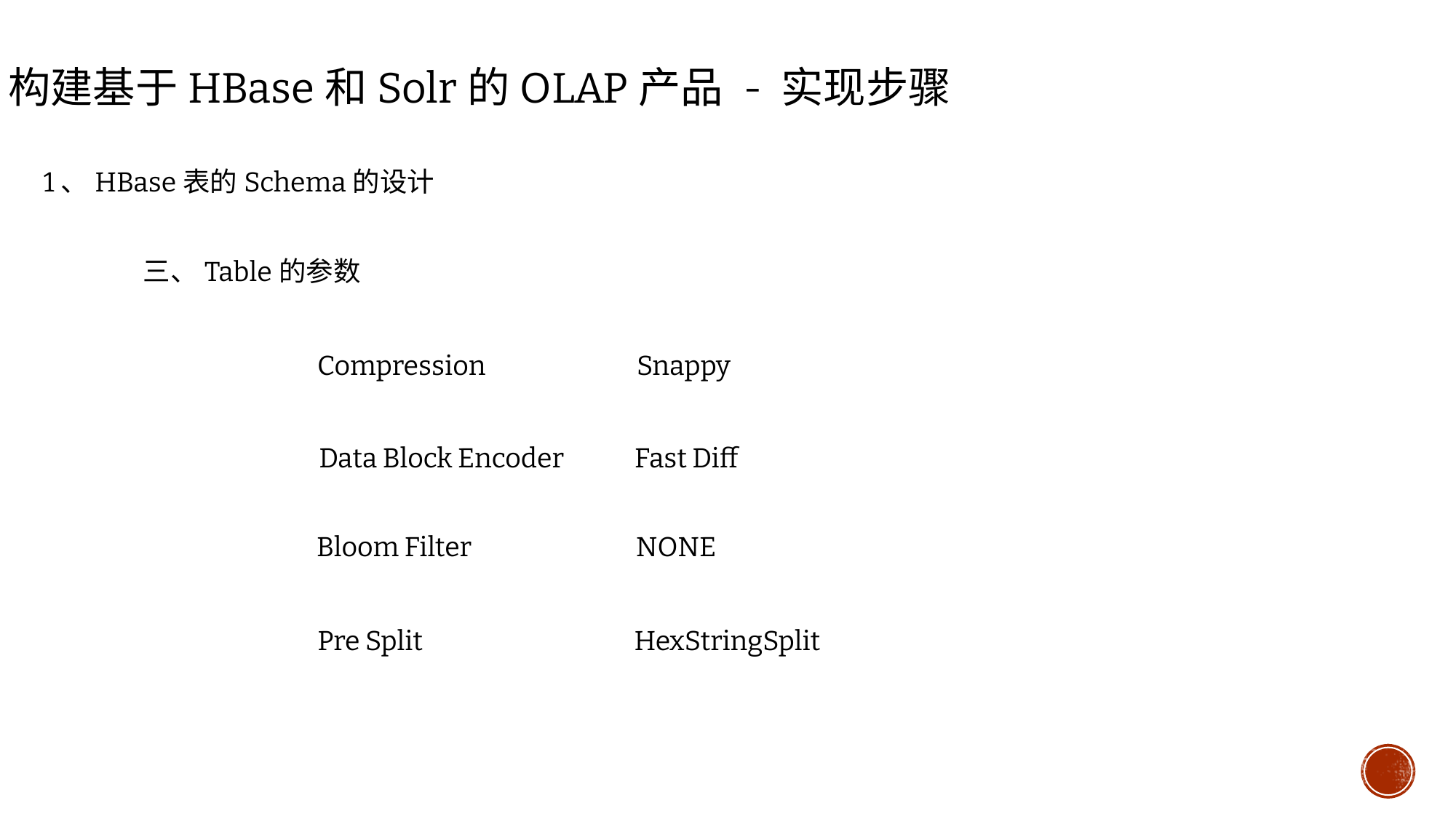

构建基于HBase和Solr的OLAP产品 - 实现步骤
1、HBase表的Schema的设计
三、Table的参数
Compression
Snappy
Data Block Encoder
Fast Diff
Bloom Filter
NONE
Pre Split
HexStringSplit